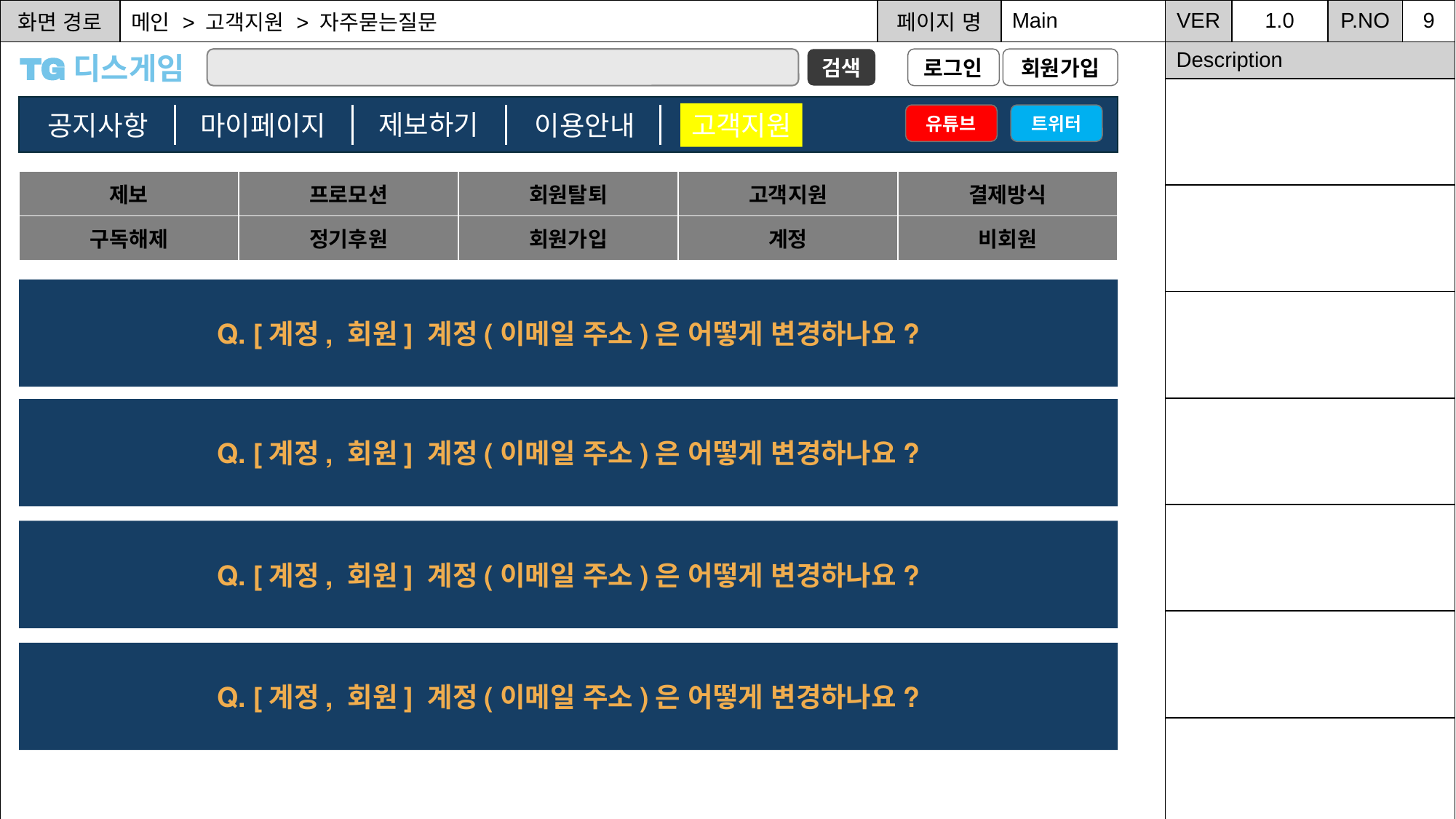

| 화면 경로 | 메인 > 고객지원 > 자주묻는질문 | 페이지 명 | Main | VER | 1.0 | P.NO | 9 |
| --- | --- | --- | --- | --- | --- | --- | --- |
|  |  |  |  | Description |  |  |  |
|  |  |  |  |  |  |  |  |
|  |  |  |  |  |  |  |  |
|  |  |  |  |  |  |  |  |
|  |  |  |  |  |  |  |  |
|  |  |  |  |  |  |  |  |
|  |  |  |  |  |  |  |  |
|  |  |  |  |  |  |  |  |
TG디스게임
로그인

검색
회원가입

제보하기
공지사항
고객지원
마이페이지
이용안내
유튜브
트위터
| 제보 | 프로모션 | 회원탈퇴 | 고객지원 | 결제방식 |
| --- | --- | --- | --- | --- |
| 구독해제 | 정기후원 | 회원가입 | 계정 | 비회원 |
Q. [계정, 회원] 계정(이메일 주소)은 어떻게 변경하나요?
Q. [계정, 회원] 계정(이메일 주소)은 어떻게 변경하나요?
Q. [계정, 회원] 계정(이메일 주소)은 어떻게 변경하나요?
Q. [계정, 회원] 계정(이메일 주소)은 어떻게 변경하나요?